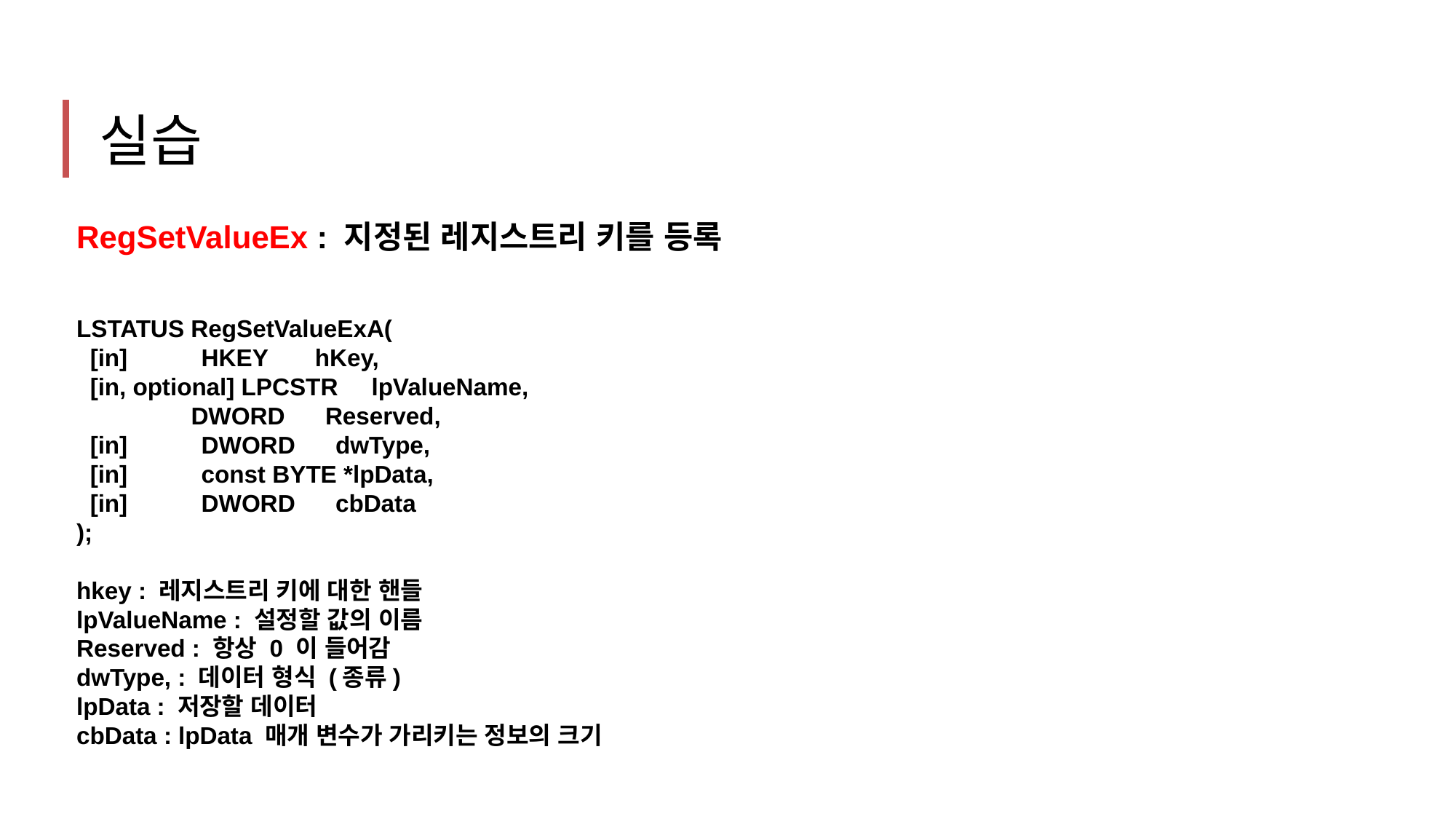

실습
RegSetValueEx : 지정된 레지스트리 키를 등록

LSTATUS RegSetValueExA(
  [in]           HKEY       hKey,
  [in, optional] LPCSTR     lpValueName,
                 DWORD      Reserved,
  [in]           DWORD      dwType,
  [in]           const BYTE *lpData,
  [in]           DWORD      cbData
);

hkey : 레지스트리 키에 대한 핸들
lpValueName : 설정할 값의 이름
Reserved : 항상 0 이 들어감
dwType, : 데이터 형식 (종류)
lpData : 저장할 데이터
cbData : lpData 매개 변수가 가리키는 정보의 크기